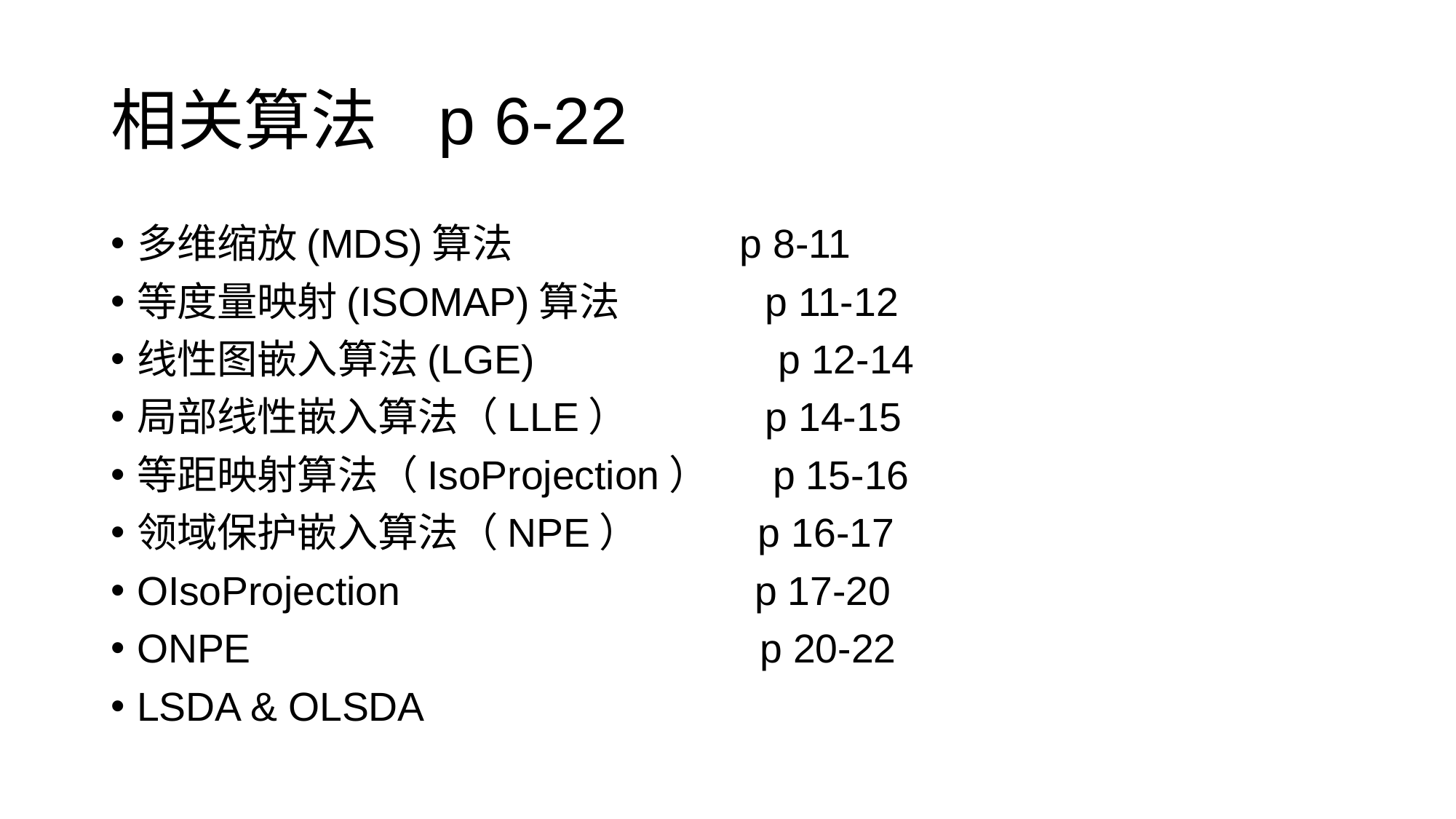

# 相关算法   p 6-22
多维缩放(MDS)算法                        p 8-11
等度量映射(ISOMAP)算法               p 11-12
线性图嵌入算法(LGE)                      p 12-14
局部线性嵌入算法（LLE）              p 14-15
等距映射算法（IsoProjection）      p 15-16
领域保护嵌入算法（NPE）            p 16-17
OIsoProjection                                p 17-20
ONPE                                              p 20-22
LSDA & OLSDA